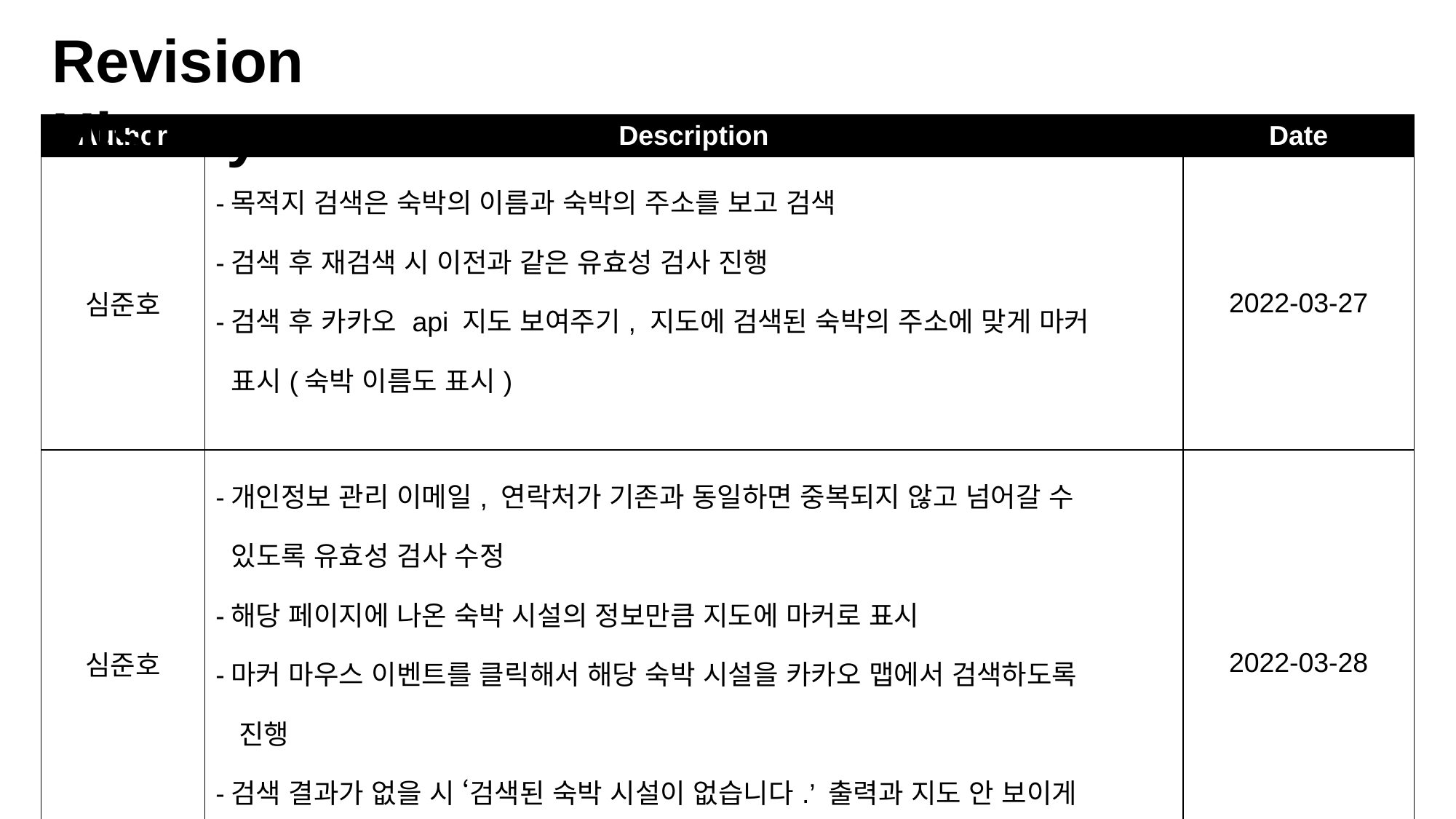

Revision History
| Author | Description | Date |
| --- | --- | --- |
| 심준호 | -목적지 검색은 숙박의 이름과 숙박의 주소를 보고 검색 -검색 후 재검색 시 이전과 같은 유효성 검사 진행 -검색 후 카카오 api 지도 보여주기, 지도에 검색된 숙박의 주소에 맞게 마커 표시(숙박 이름도 표시) | 2022-03-27 |
| 심준호 | -개인정보 관리 이메일, 연락처가 기존과 동일하면 중복되지 않고 넘어갈 수 있도록 유효성 검사 수정 -해당 페이지에 나온 숙박 시설의 정보만큼 지도에 마커로 표시 -마커 마우스 이벤트를 클릭해서 해당 숙박 시설을 카카오 맵에서 검색하도록 진행 -검색 결과가 없을 시 ‘검색된 숙박 시설이 없습니다.’ 출력과 지도 안 보이게 진행 | 2022-03-28 |